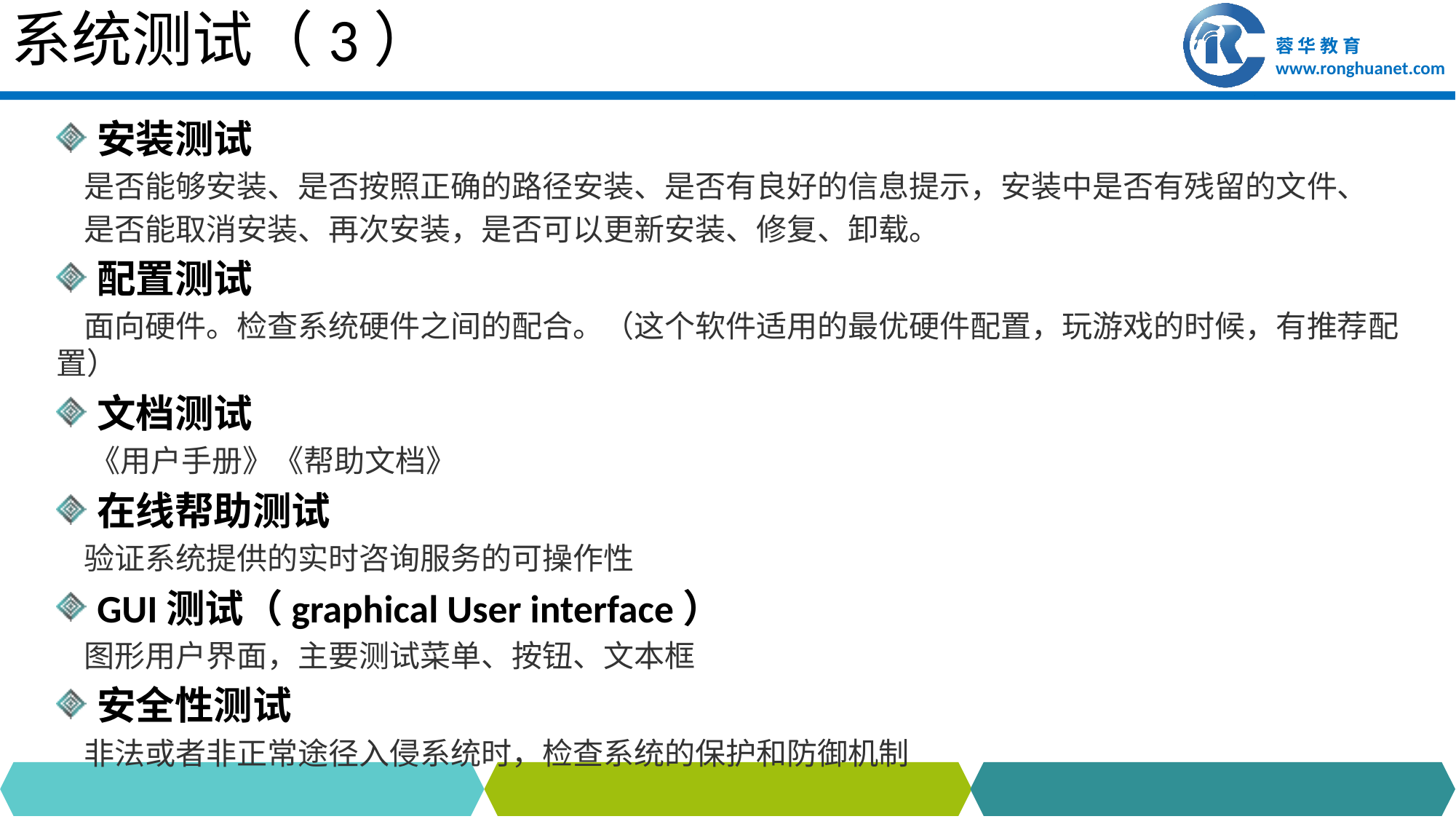

# 系统测试（3）
安装测试
   是否能够安装、是否按照正确的路径安装、是否有良好的信息提示，安装中是否有残留的文件、
   是否能取消安装、再次安装，是否可以更新安装、修复、卸载。
配置测试
   面向硬件。检查系统硬件之间的配合。（这个软件适用的最优硬件配置，玩游戏的时候，有推荐配置）
文档测试
     《用户手册》《帮助文档》
在线帮助测试
   验证系统提供的实时咨询服务的可操作性
GUI测试（graphical User interface）
   图形用户界面，主要测试菜单、按钮、文本框
安全性测试
   非法或者非正常途径入侵系统时，检查系统的保护和防御机制